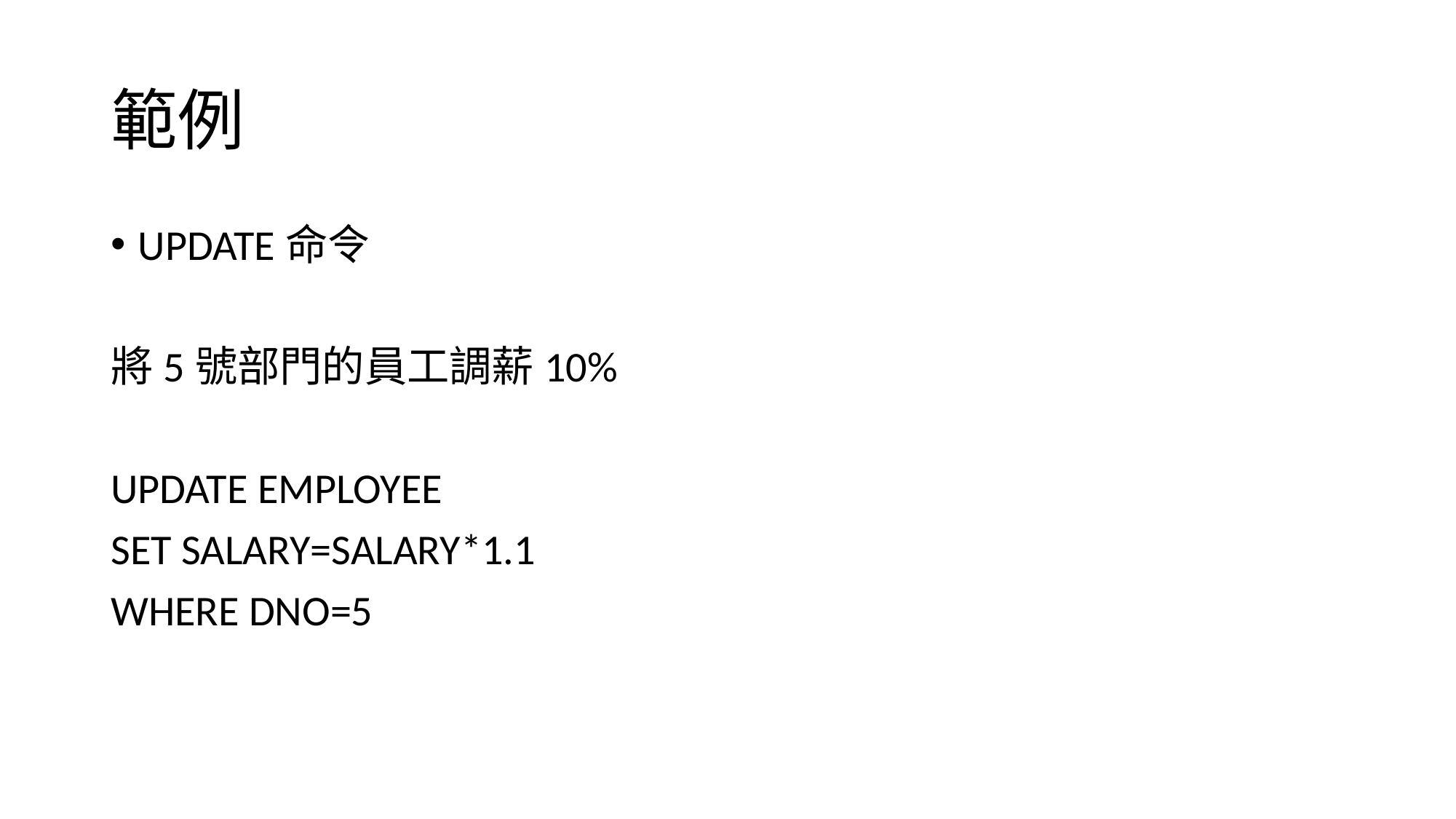

# 範例
UPDATE命令

將5號部門的員工調薪10%

UPDATE EMPLOYEE
SET SALARY=SALARY*1.1
WHERE DNO=5